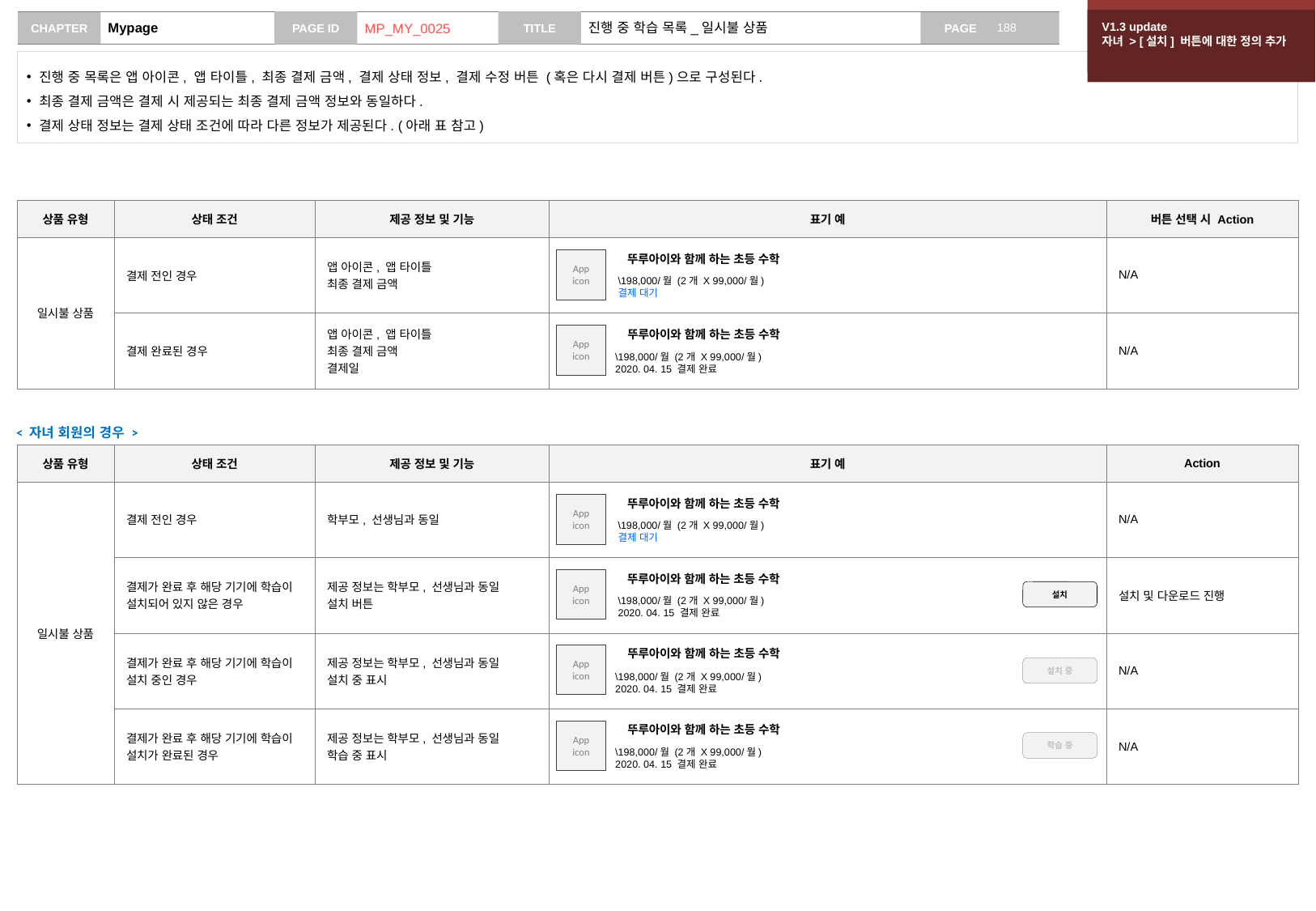

v0.9 update
학습 관리 목록 정리
결제 대기 상태 추가

V1.3 update
자녀 > [설치] 버튼에 대한 정의 추가

# Mypage
MP_MY_0025
진행 중 학습 목록_일시불 상품
진행 중 목록은 앱 아이콘, 앱 타이틀, 최종 결제 금액, 결제 상태 정보, 결제 수정 버튼 (혹은 다시 결제 버튼)으로 구성된다.
최종 결제 금액은 결제 시 제공되는 최종 결제 금액 정보와 동일하다.
결제 상태 정보는 결제 상태 조건에 따라 다른 정보가 제공된다. (아래 표 참고)
| 상품 유형 | 상태 조건 | 제공 정보 및 기능 | 표기 예 | 버튼 선택 시 Action |
| --- | --- | --- | --- | --- |
| 일시불 상품 | 결제 전인 경우 | 앱 아이콘, 앱 타이틀 최종 결제 금액 |  | N/A |
|  | 결제 완료된 경우 | 앱 아이콘, 앱 타이틀 최종 결제 금액 결제일 |  | N/A |
App
icon
뚜루아이와 함께 하는 초등 수학
\198,000/월 (2개 X 99,000/월)
결제 대기
App
icon
뚜루아이와 함께 하는 초등 수학
\198,000/월 (2개 X 99,000/월)
2020. 04. 15 결제 완료
< 자녀 회원의 경우 >
| 상품 유형 | 상태 조건 | 제공 정보 및 기능 | 표기 예 | Action |
| --- | --- | --- | --- | --- |
| 일시불 상품 | 결제 전인 경우 | 학부모, 선생님과 동일 |  | N/A |
|  | 결제가 완료 후 해당 기기에 학습이 설치되어 있지 않은 경우 | 제공 정보는 학부모, 선생님과 동일 설치 버튼 |  | 설치 및 다운로드 진행 |
|  | 결제가 완료 후 해당 기기에 학습이 설치 중인 경우 | 제공 정보는 학부모, 선생님과 동일 설치 중 표시 |  | N/A |
|  | 결제가 완료 후 해당 기기에 학습이 설치가 완료된 경우 | 제공 정보는 학부모, 선생님과 동일 학습 중 표시 |  | N/A |
App
icon
뚜루아이와 함께 하는 초등 수학
\198,000/월 (2개 X 99,000/월)
결제 대기
App
icon
뚜루아이와 함께 하는 초등 수학
설치
\198,000/월 (2개 X 99,000/월)
2020. 04. 15 결제 완료
App
icon
뚜루아이와 함께 하는 초등 수학
설치 중
\198,000/월 (2개 X 99,000/월)
2020. 04. 15 결제 완료
App
icon
뚜루아이와 함께 하는 초등 수학
학습 중
\198,000/월 (2개 X 99,000/월)
2020. 04. 15 결제 완료